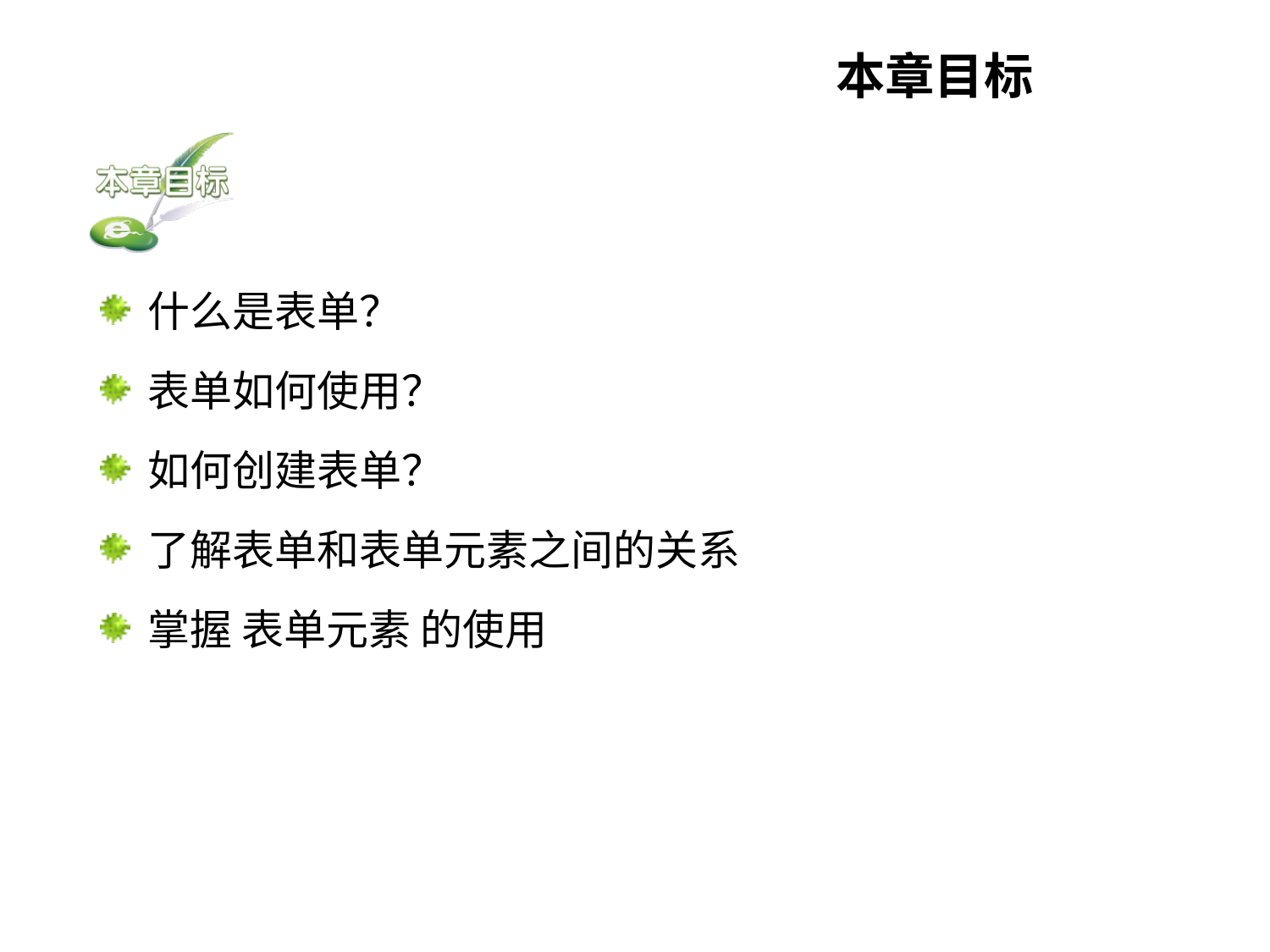

# 本章目标
什么是表单？
表单如何使用？
如何创建表单？
了解表单和表单元素之间的关系
掌握 表单元素 的使用